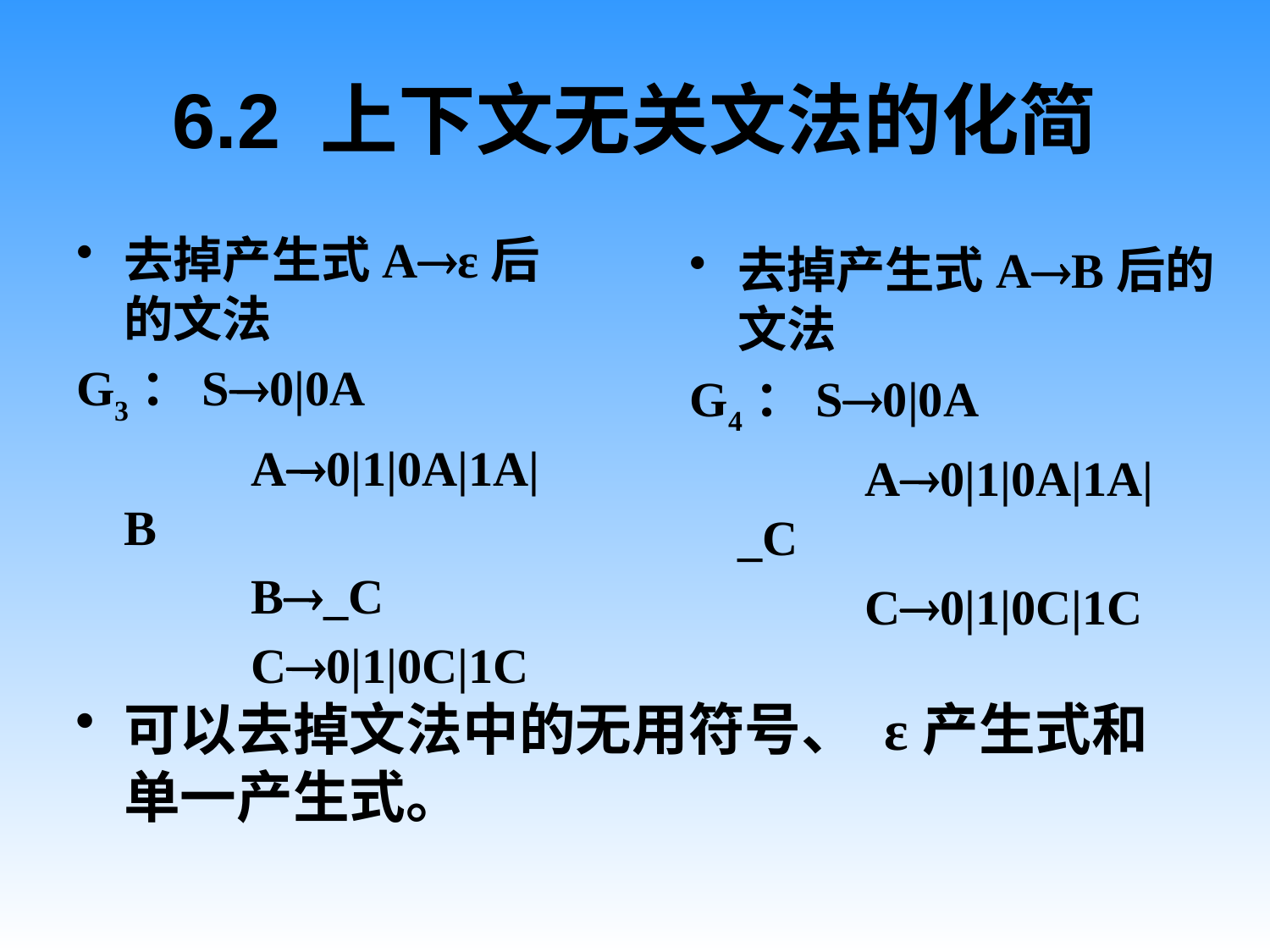

# 6.2 上下文无关文法的化简
去掉产生式A→ε后的文法
G3：S→0|0A
		A→0|1|0A|1A|B
		B→_C
		C→0|1|0C|1C
去掉产生式A→B后的文法
G4：S→0|0A
		A→0|1|0A|1A| _C
		C→0|1|0C|1C
可以去掉文法中的无用符号、 ε产生式和单一产生式。

40